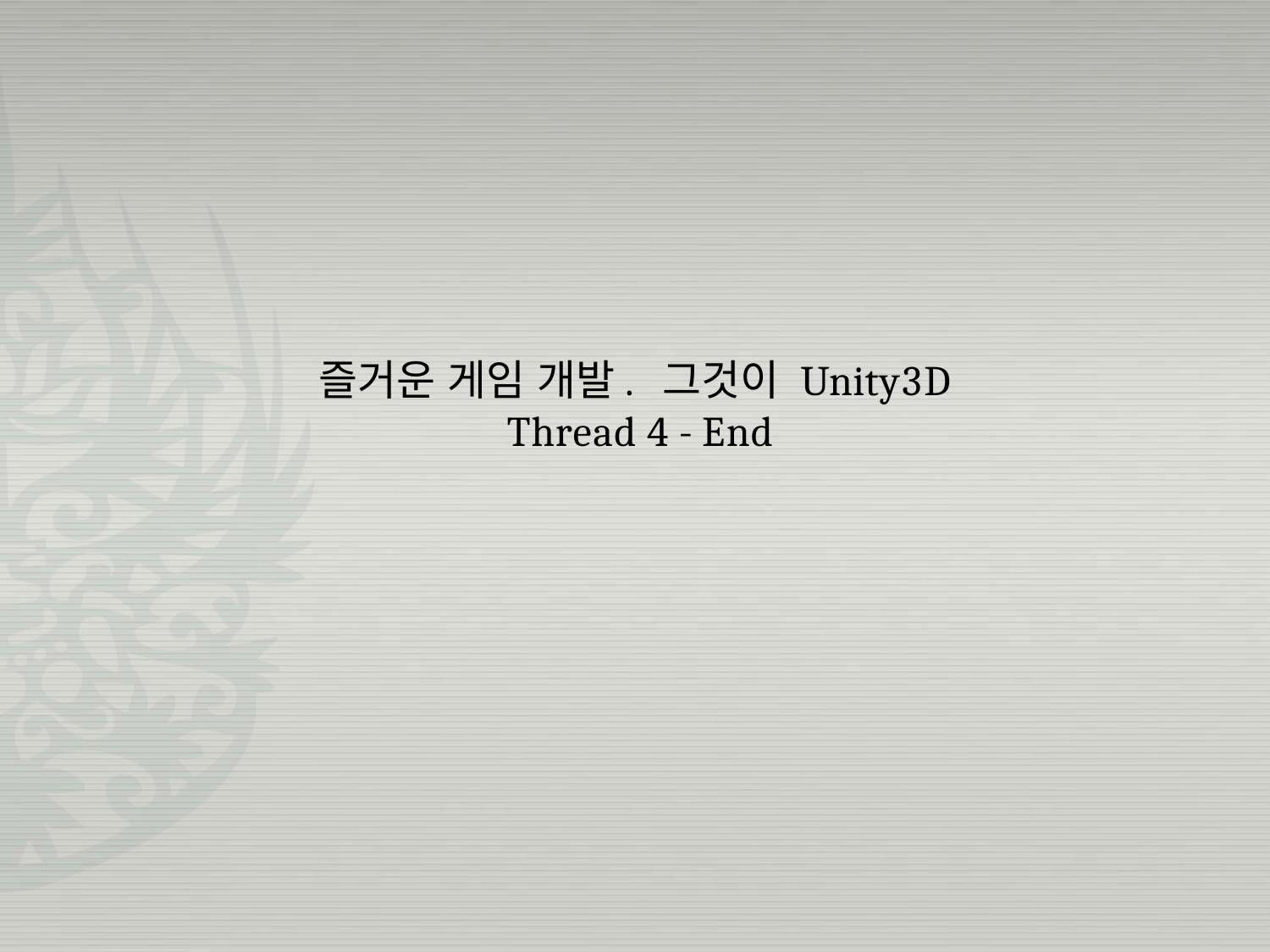

즐거운 게임 개발.  그것이 Unity3D
Thread 4 - End